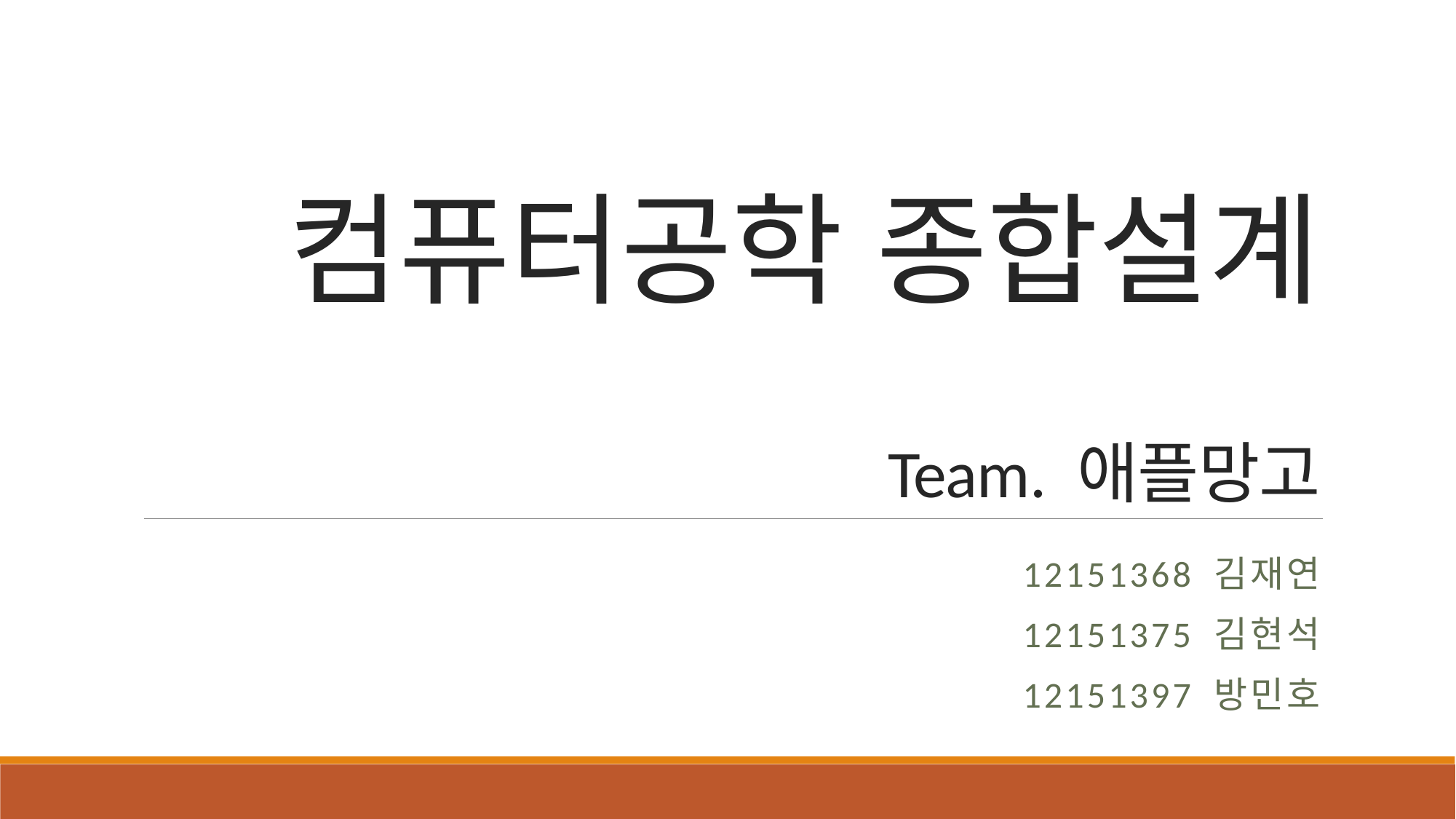

# 컴퓨터공학 종합설계 Team. 애플망고
12151368 김재연
12151375 김현석
12151397 방민호